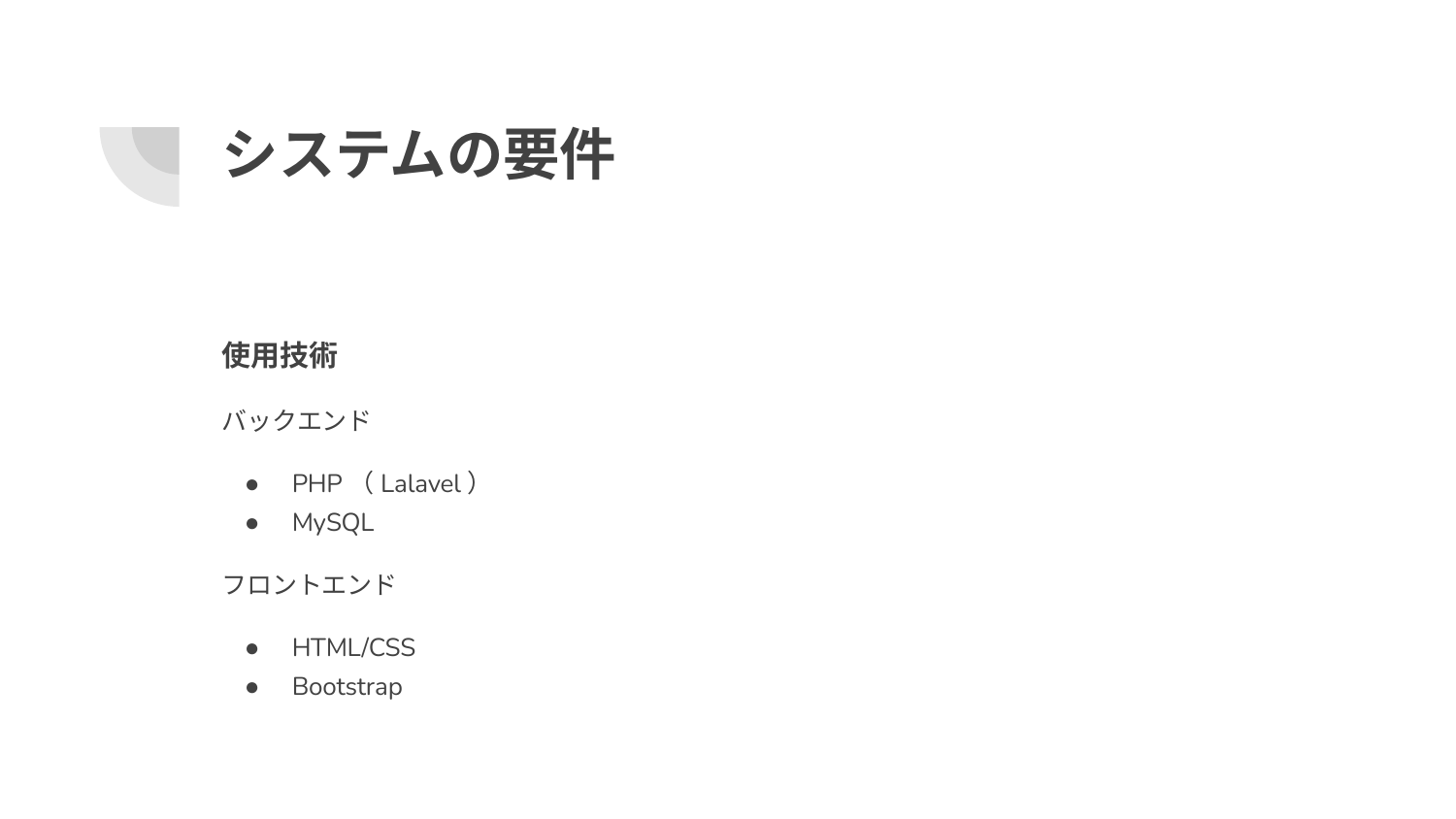

# システムの要件
使用技術
バックエンド
PHP（Lalavel）
MySQL
フロントエンド
HTML/CSS
Bootstrap